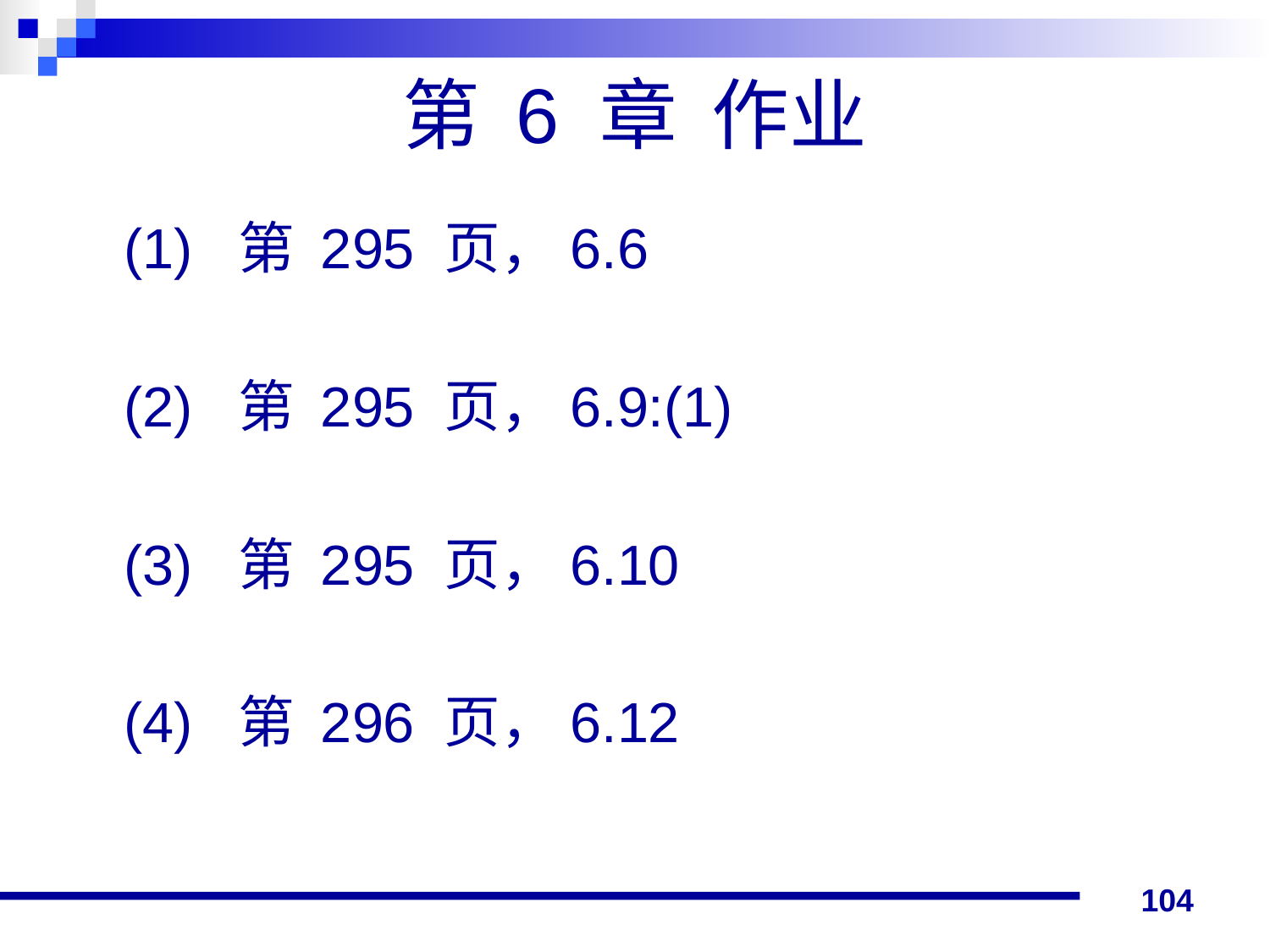

# 第 6 章  作业
(1)  第 295 页，6.6

(2)  第 295 页，6.9:(1)

(3)  第 295 页，6.10

(4)  第 296 页，6.12

104